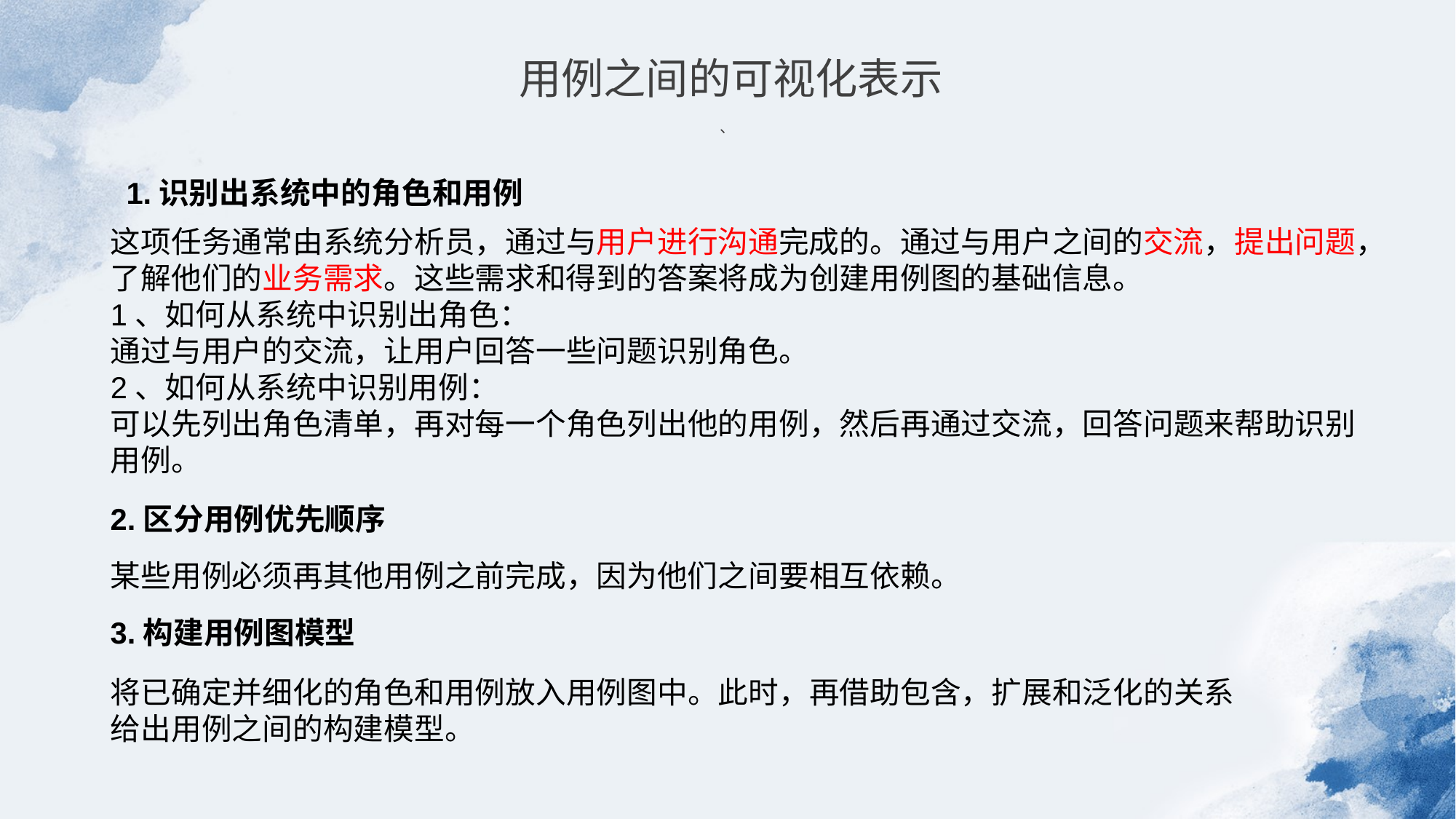

用例之间的可视化表示
、
1.识别出系统中的角色和用例
这项任务通常由系统分析员，通过与用户进行沟通完成的。通过与用户之间的交流，提出问题，了解他们的业务需求。这些需求和得到的答案将成为创建用例图的基础信息。
1、如何从系统中识别出角色：
通过与用户的交流，让用户回答一些问题识别角色。
2、如何从系统中识别用例：
可以先列出角色清单，再对每一个角色列出他的用例，然后再通过交流，回答问题来帮助识别用例。
2.区分用例优先顺序
某些用例必须再其他用例之前完成，因为他们之间要相互依赖。
3.构建用例图模型
将已确定并细化的角色和用例放入用例图中。此时，再借助包含，扩展和泛化的关系给出用例之间的构建模型。